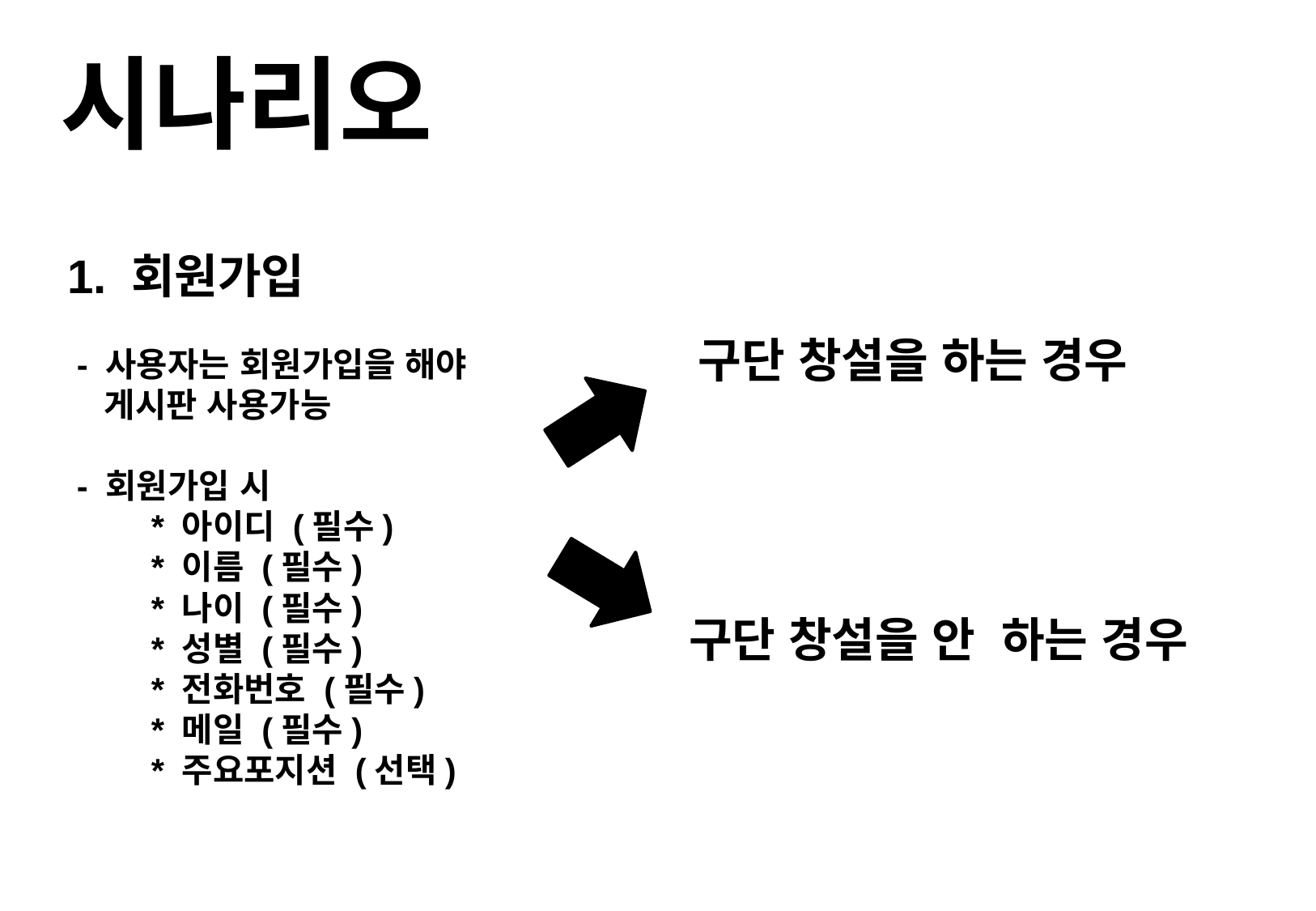

시나리오
1. 회원가입

 - 사용자는 회원가입을 해야
   게시판 사용가능

 - 회원가입 시
         * 아이디 (필수)
         * 이름 (필수)
         * 나이 (필수)
         * 성별 (필수)
         * 전화번호 (필수)
         * 메일 (필수)
         * 주요포지션 (선택)

구단 창설을 하는 경우

구단 창설을 안  하는 경우